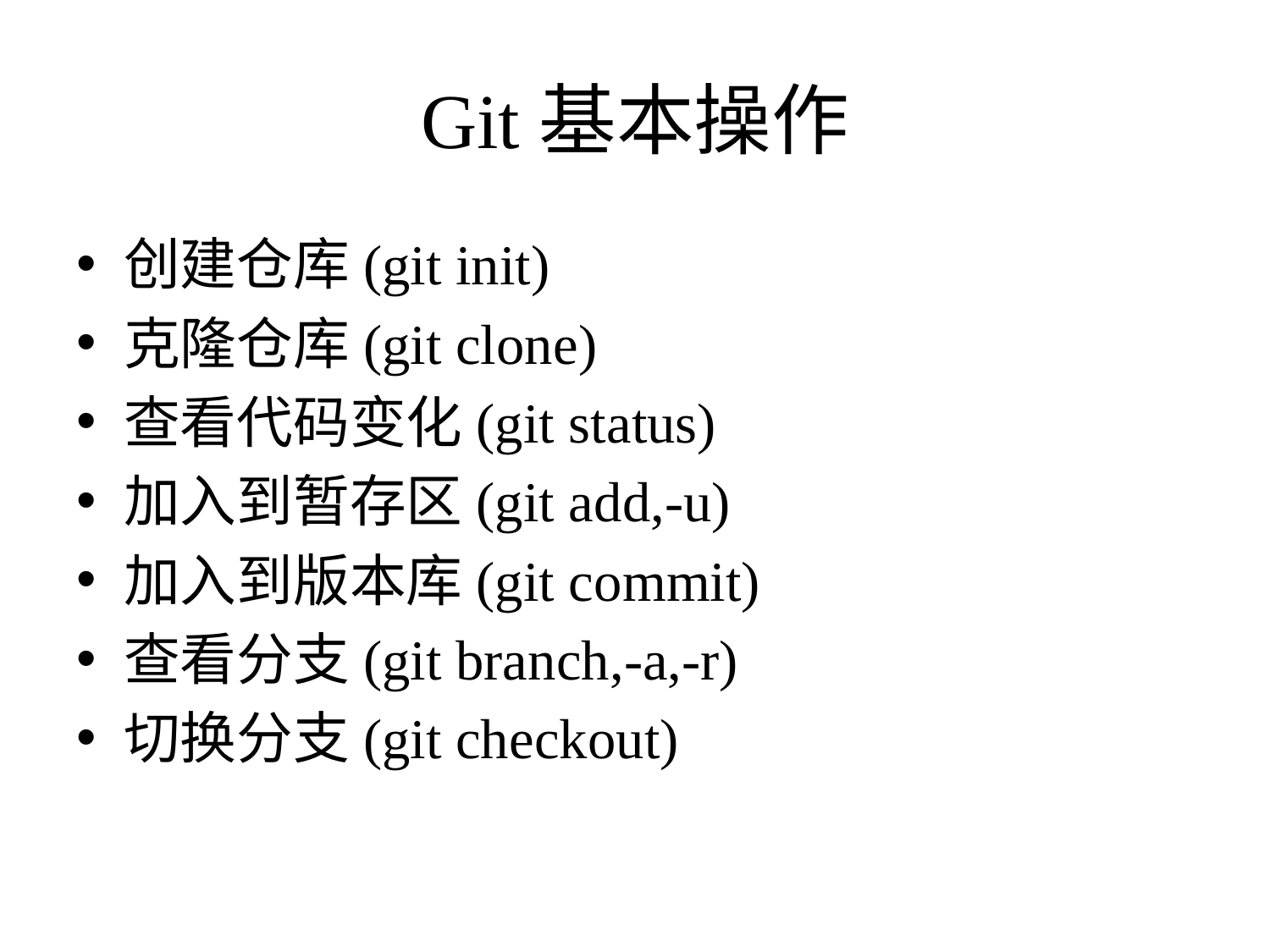

# Git基本操作
创建仓库(git init)
克隆仓库(git clone)
查看代码变化(git status)
加入到暂存区(git add,-u)
加入到版本库(git commit)
查看分支(git branch,-a,-r)
切换分支(git checkout)